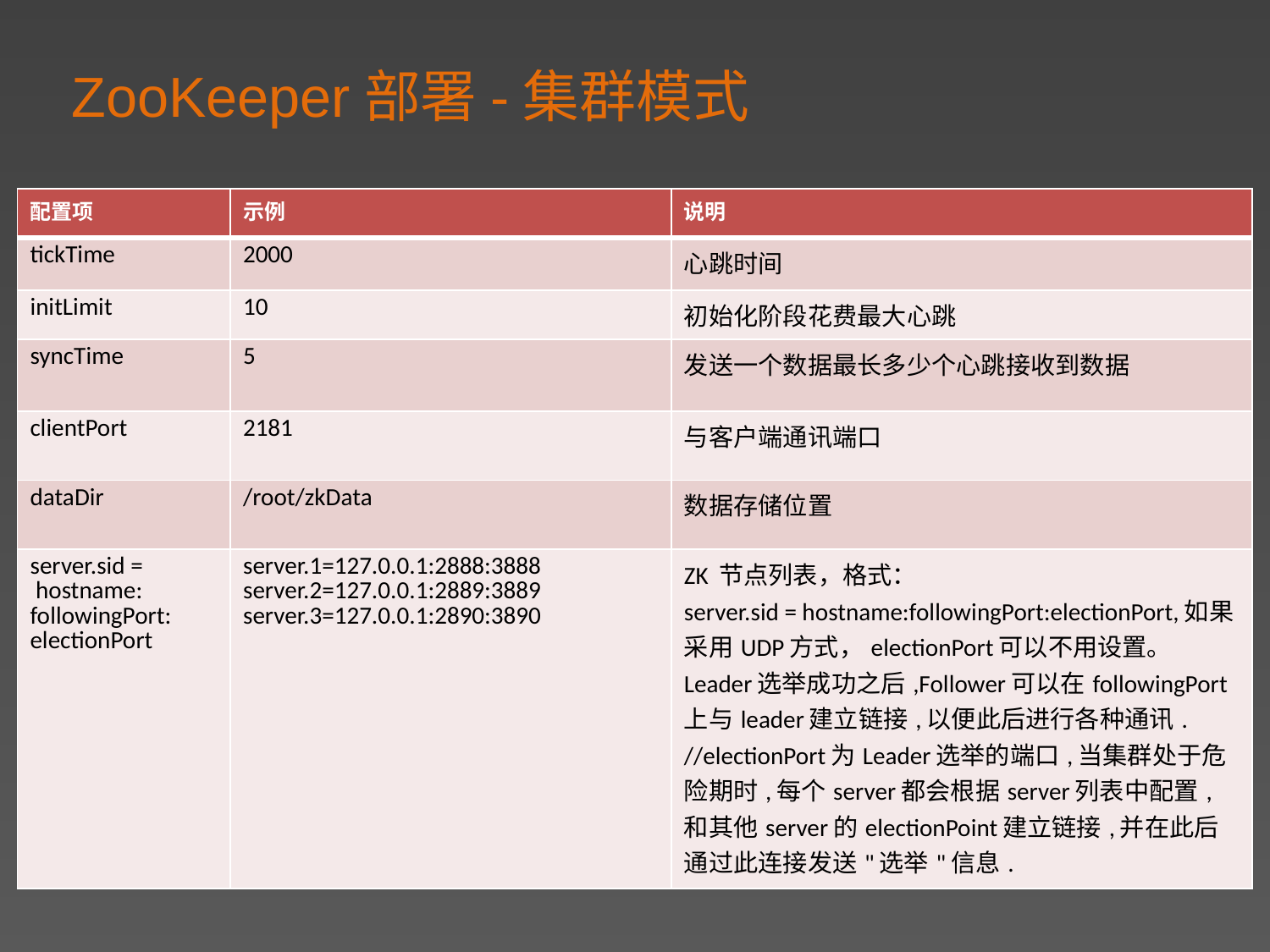

ZooKeeper部署-集群模式
| 配置项 | 示例 | 说明 |
| --- | --- | --- |
| tickTime | 2000 | 心跳时间 |
| initLimit | 10 | 初始化阶段花费最大心跳 |
| syncTime | 5 | 发送一个数据最长多少个心跳接收到数据 |
| clientPort | 2181 | 与客户端通讯端口 |
| dataDir | /root/zkData | 数据存储位置 |
| server.sid =  hostname: followingPort: electionPort | server.1=127.0.0.1:2888:3888 server.2=127.0.0.1:2889:3889   server.3=127.0.0.1:2890:3890 | ZK 节点列表，格式：server.sid = hostname:followingPort:electionPort,如果采用UDP方式，electionPort可以不用设置。 Leader选举成功之后,Follower可以在followingPort上与leader建立链接,以便此后进行各种通讯. //electionPort为Leader选举的端口,当集群处于危险期时,每个server都会根据server列表中配置,和其他server的electionPoint建立链接,并在此后通过此连接发送"选举"信息. |